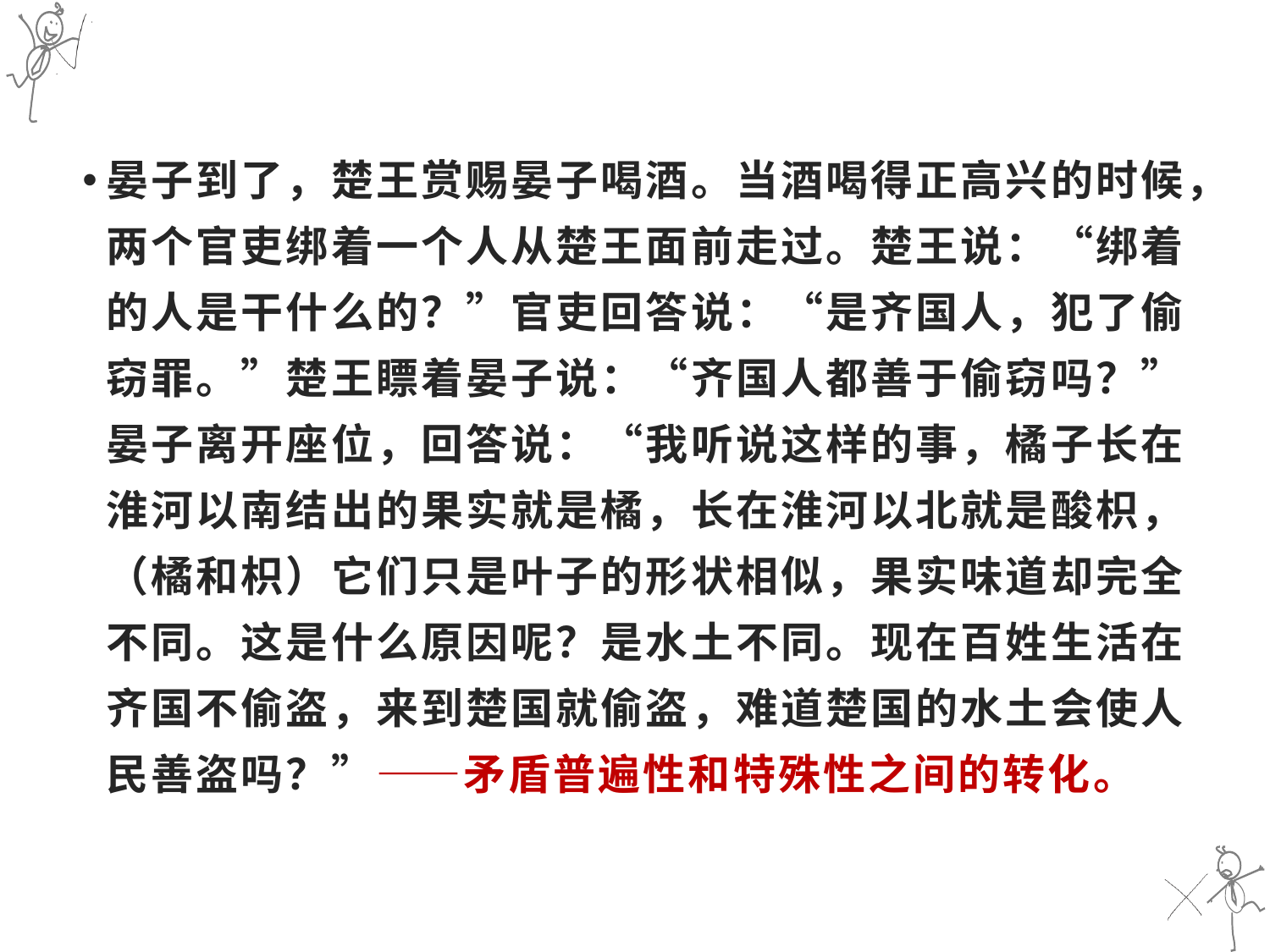

晏子到了，楚王赏赐晏子喝酒。当酒喝得正高兴的时候，两个官吏绑着一个人从楚王面前走过。楚王说：“绑着的人是干什么的？”官吏回答说：“是齐国人，犯了偷窃罪。”楚王瞟着晏子说：“齐国人都善于偷窃吗？”晏子离开座位，回答说：“我听说这样的事，橘子长在淮河以南结出的果实就是橘，长在淮河以北就是酸枳，（橘和枳）它们只是叶子的形状相似，果实味道却完全不同。这是什么原因呢？是水土不同。现在百姓生活在齐国不偷盗，来到楚国就偷盗，难道楚国的水土会使人民善盗吗？”——矛盾普遍性和特殊性之间的转化。